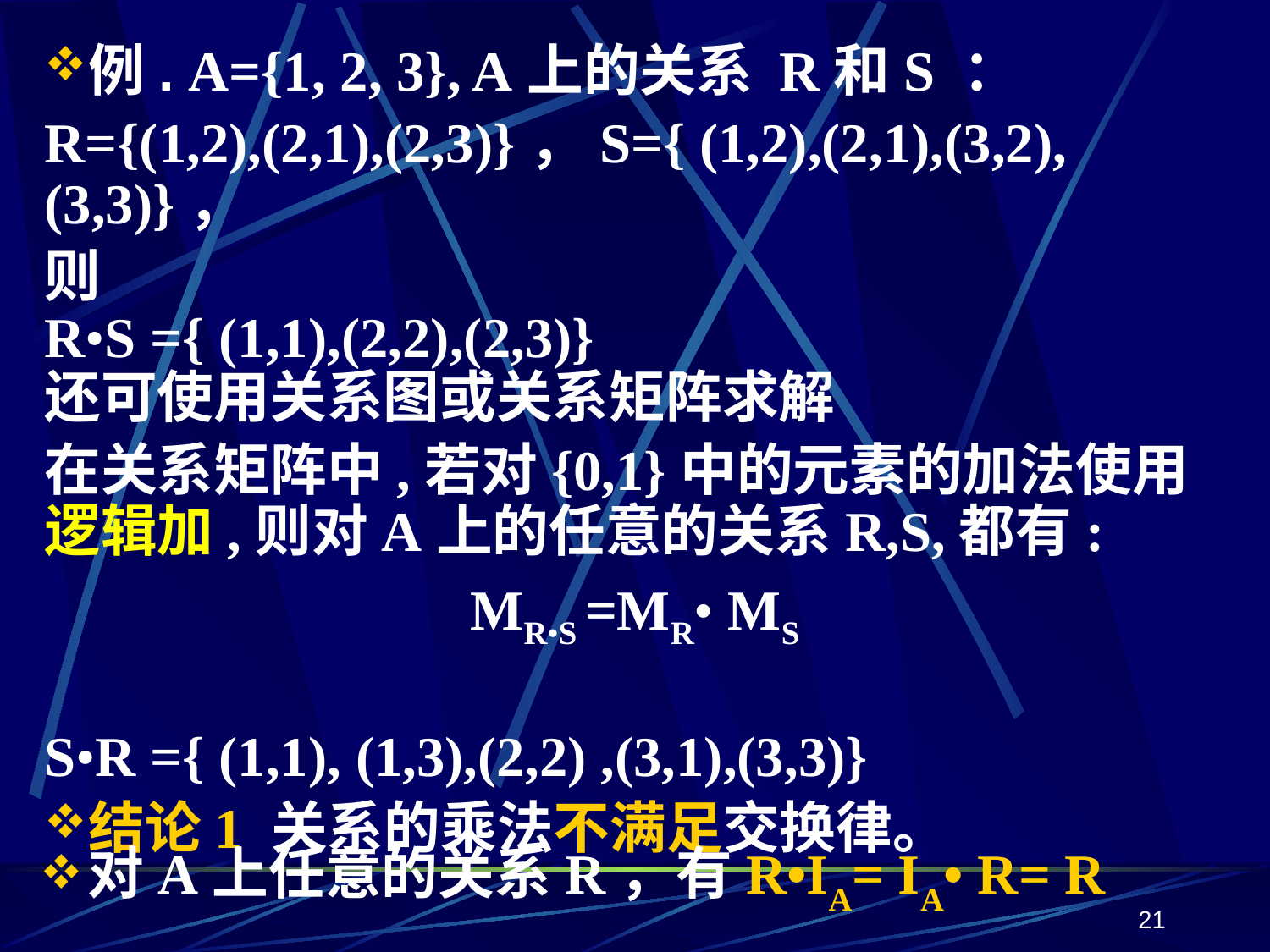

例. A={1, 2, 3}, A上的关系 R和S ：
R={(1,2),(2,1),(2,3)}，S={ (1,2),(2,1),(3,2),(3,3)}，
则
R•S ={ (1,1),(2,2),(2,3)}
还可使用关系图或关系矩阵求解
在关系矩阵中,若对{0,1}中的元素的加法使用逻辑加,则对A上的任意的关系R,S,都有:
MR•S =MR• MS

S•R ={ (1,1), (1,3),(2,2) ,(3,1),(3,3)}
结论1 关系的乘法不满足交换律。
对A上任意的关系R，有R•IA= IA• R= R
21